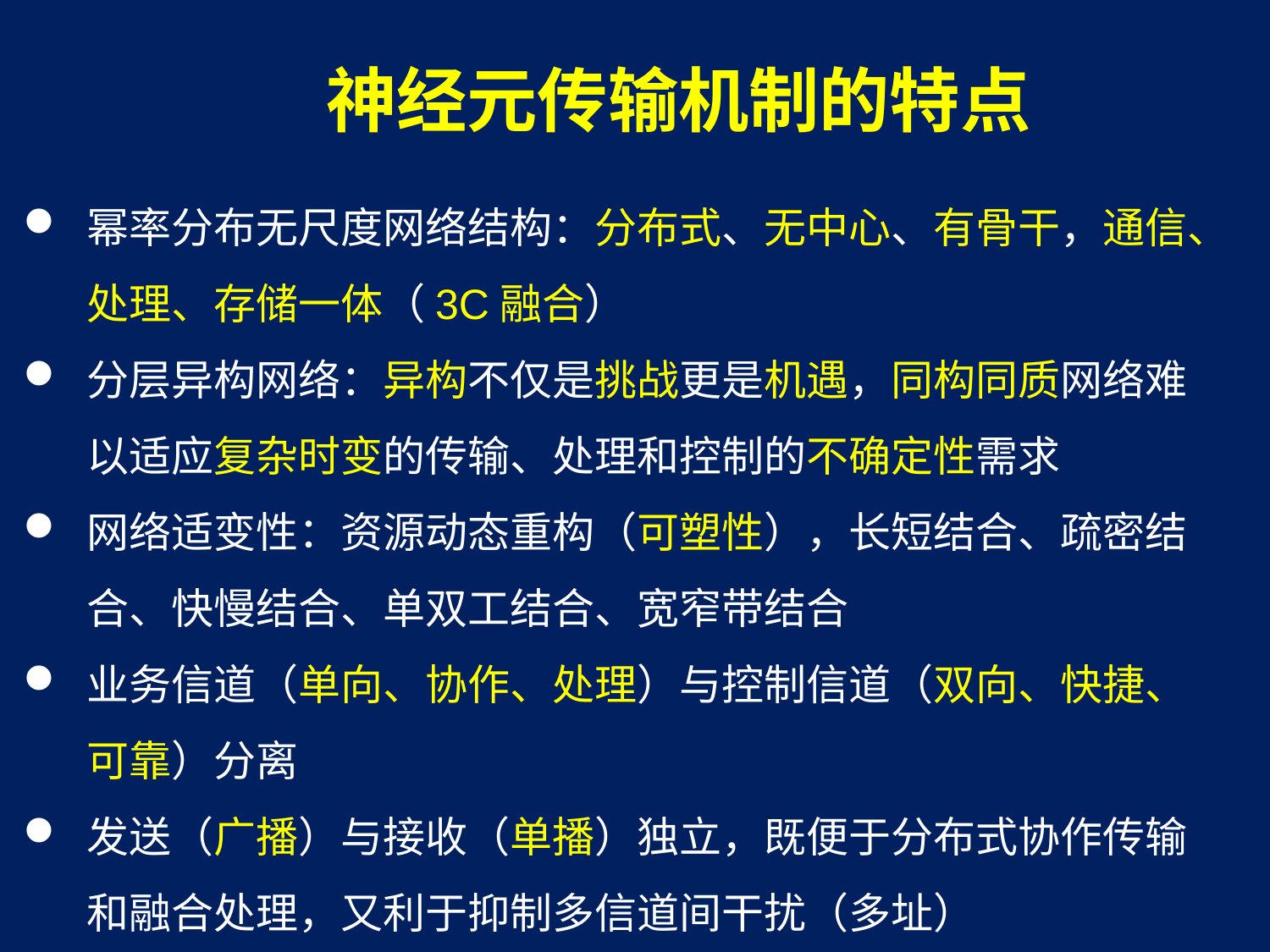

神经元传输机制的特点
幂率分布无尺度网络结构：分布式、无中心、有骨干，通信、处理、存储一体（3C融合）
分层异构网络：异构不仅是挑战更是机遇，同构同质网络难以适应复杂时变的传输、处理和控制的不确定性需求
网络适变性：资源动态重构（可塑性），长短结合、疏密结合、快慢结合、单双工结合、宽窄带结合
业务信道（单向、协作、处理）与控制信道（双向、快捷、可靠）分离
发送（广播）与接收（单播）独立，既便于分布式协作传输和融合处理，又利于抑制多信道间干扰（多址）